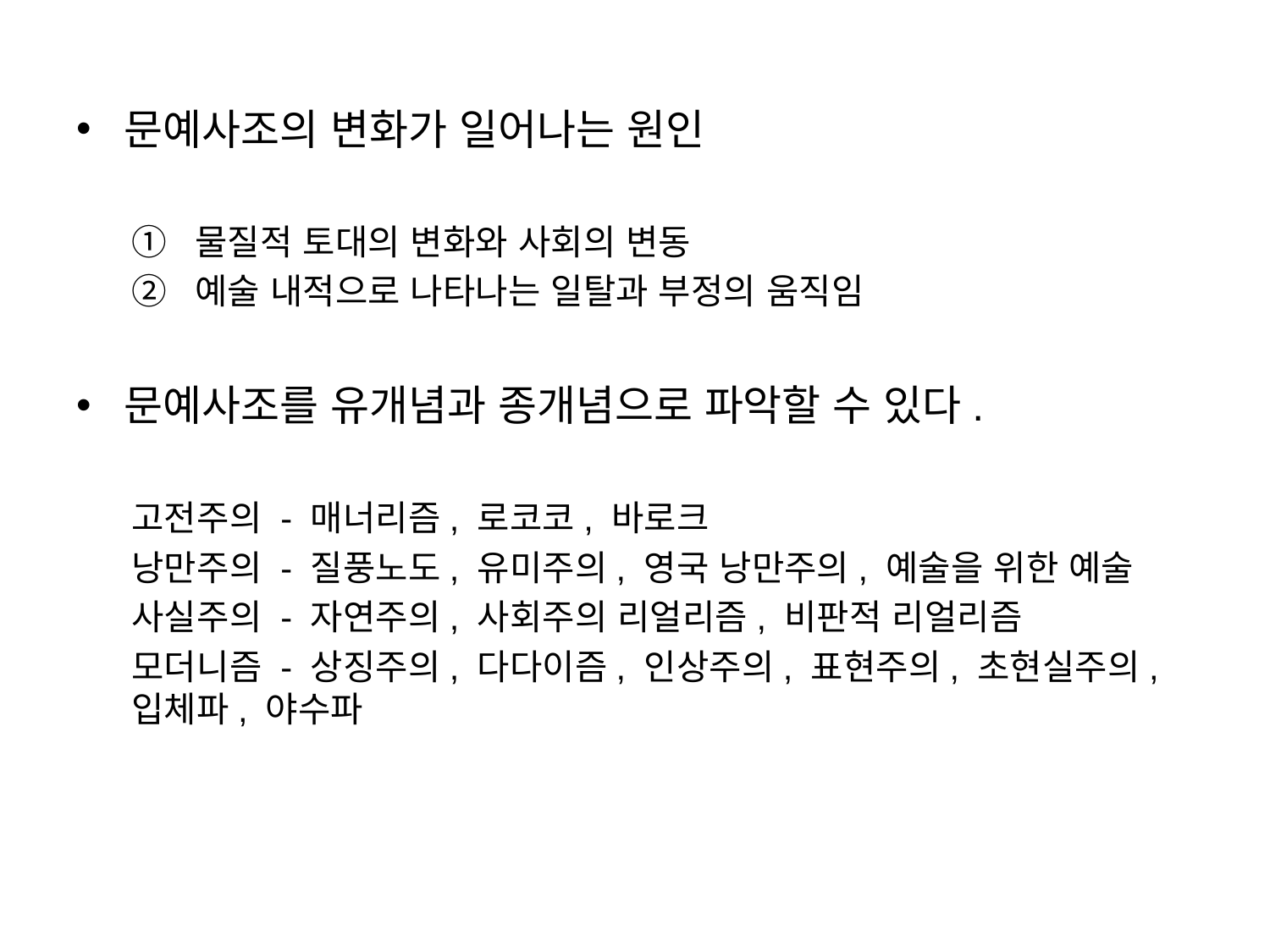

문예사조의 변화가 일어나는 원인

물질적 토대의 변화와 사회의 변동
예술 내적으로 나타나는 일탈과 부정의 움직임

문예사조를 유개념과 종개념으로 파악할 수 있다.

고전주의 - 매너리즘, 로코코, 바로크
낭만주의 - 질풍노도, 유미주의, 영국 낭만주의, 예술을 위한 예술
사실주의 - 자연주의, 사회주의 리얼리즘, 비판적 리얼리즘
모더니즘 - 상징주의, 다다이즘, 인상주의, 표현주의, 초현실주의, 입체파, 야수파